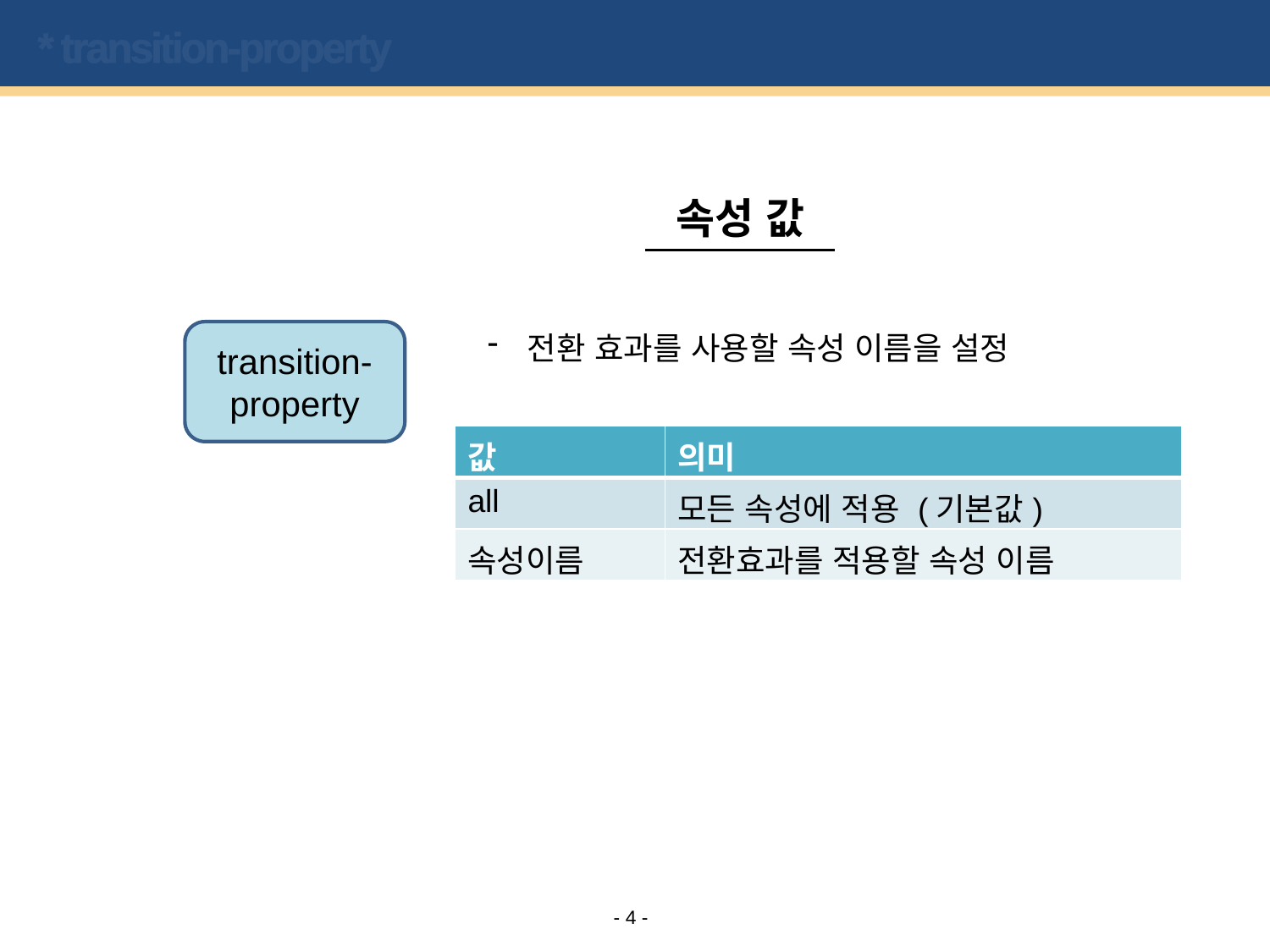

# * transition-property
속성 값
transition-property
전환 효과를 사용할 속성 이름을 설정
| 값 | 의미 |
| --- | --- |
| all | 모든 속성에 적용 (기본값) |
| 속성이름 | 전환효과를 적용할 속성 이름 |